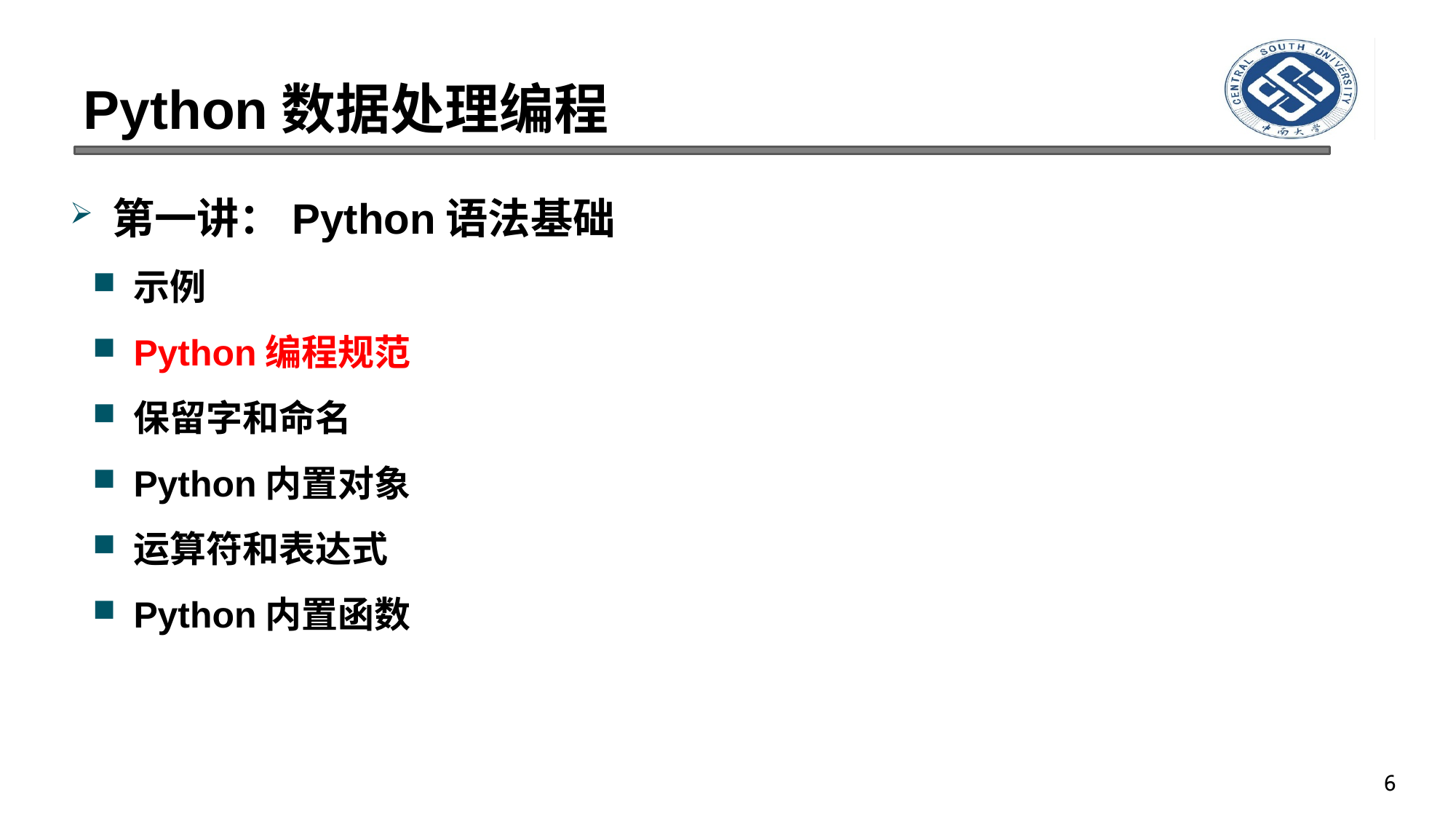

# Python数据处理编程
第一讲：Python语法基础
示例
Python编程规范
保留字和命名
Python内置对象
运算符和表达式
Python内置函数
6